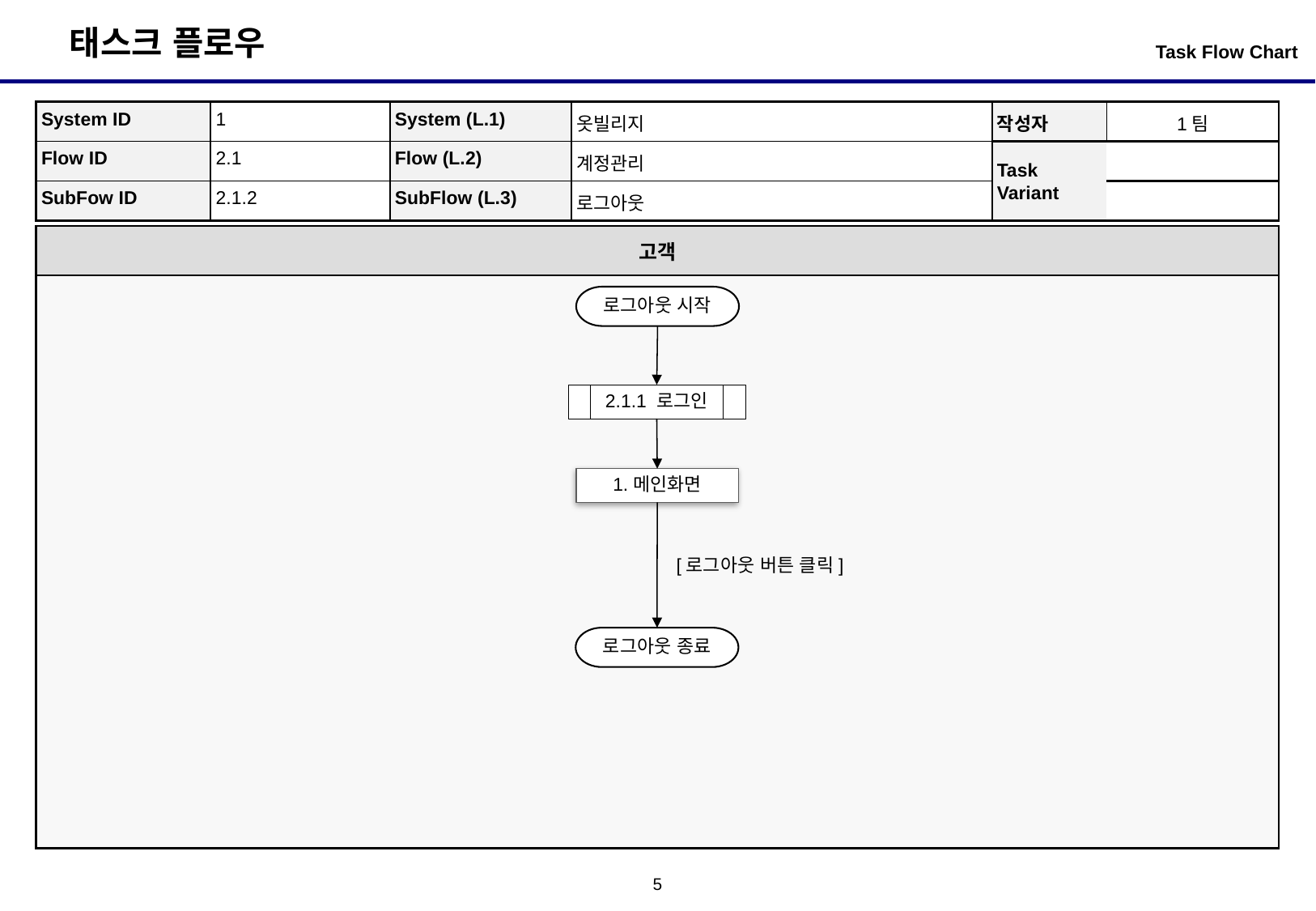

Task Flow Chart
| System ID | 1 | System (L.1) | 옷빌리지 | 작성자 | 1팀 |
| --- | --- | --- | --- | --- | --- |
| Flow ID | 2.1 | Flow (L.2) | 계정관리 | Task Variant |  |
| SubFow ID | 2.1.2 | SubFlow (L.3) | 로그아웃 |  |  |
| 고객 |
| --- |
|  |
로그아웃 시작
2.1.1 로그인
1.메인화면
[로그아웃 버튼 클릭]
로그아웃 종료